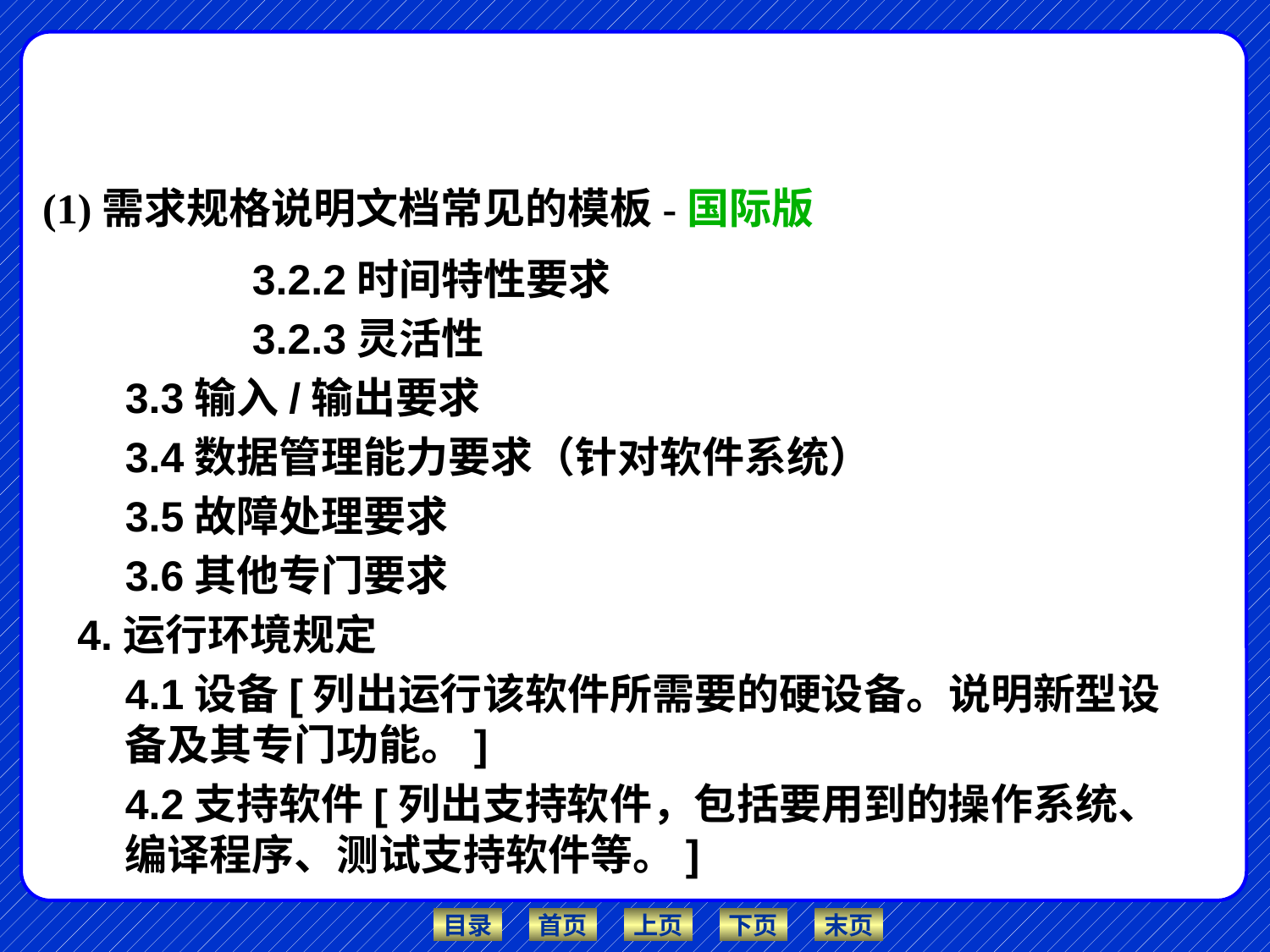

40
(1)需求规格说明文档常见的模板-国际版
		3.2.2时间特性要求
		3.2.3灵活性
	3.3输入/输出要求
	3.4数据管理能力要求（针对软件系统）
	3.5故障处理要求
	3.6其他专门要求
4.运行环境规定
	4.1设备[列出运行该软件所需要的硬设备。说明新型设备及其专门功能。]
	4.2支持软件[列出支持软件，包括要用到的操作系统、编译程序、测试支持软件等。]